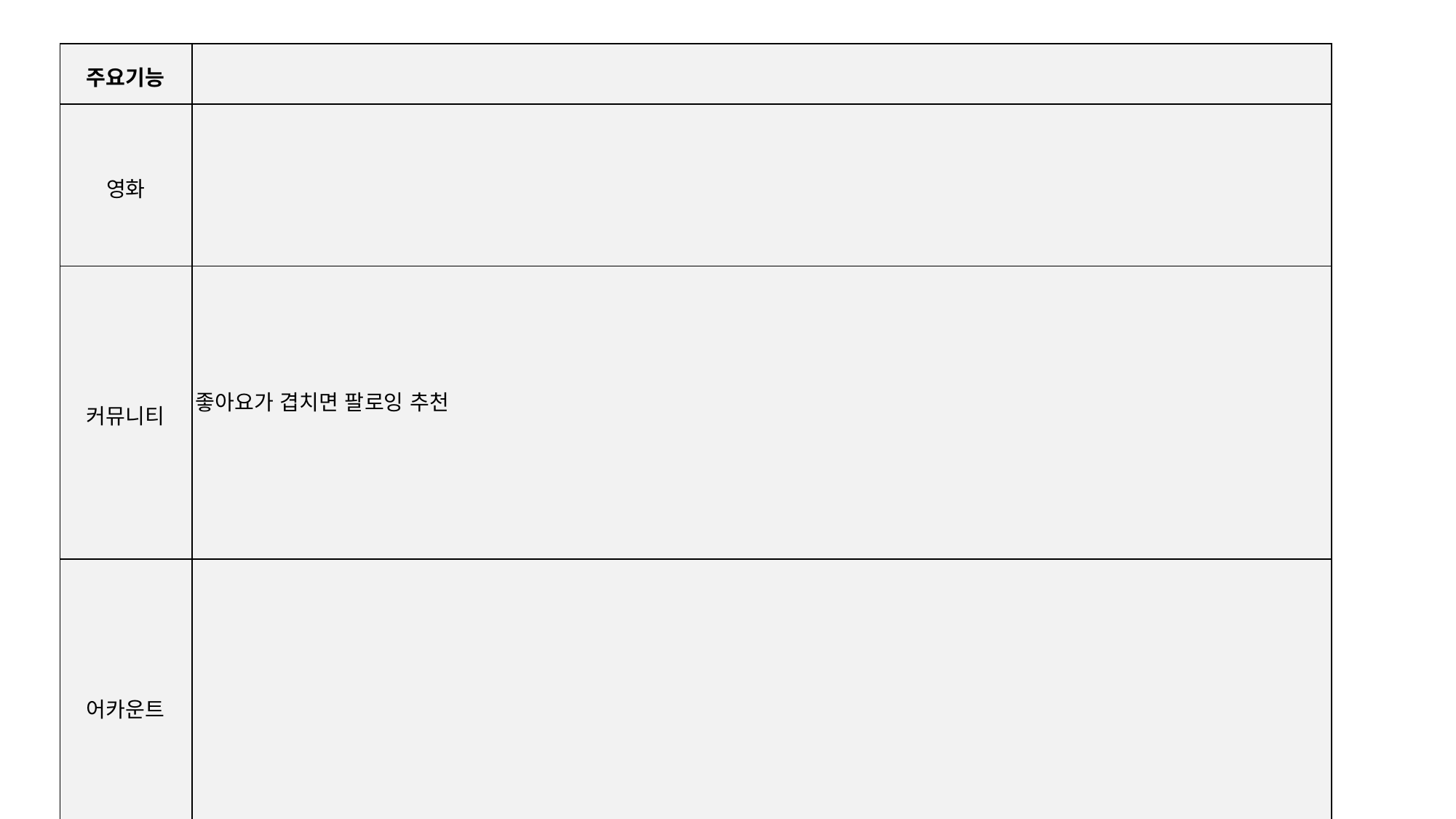

| 주요기능 |  |
| --- | --- |
| 영화 |  |
| 커뮤니티 | 좋아요가 겹치면 팔로잉 추천 |
| 어카운트 |  |